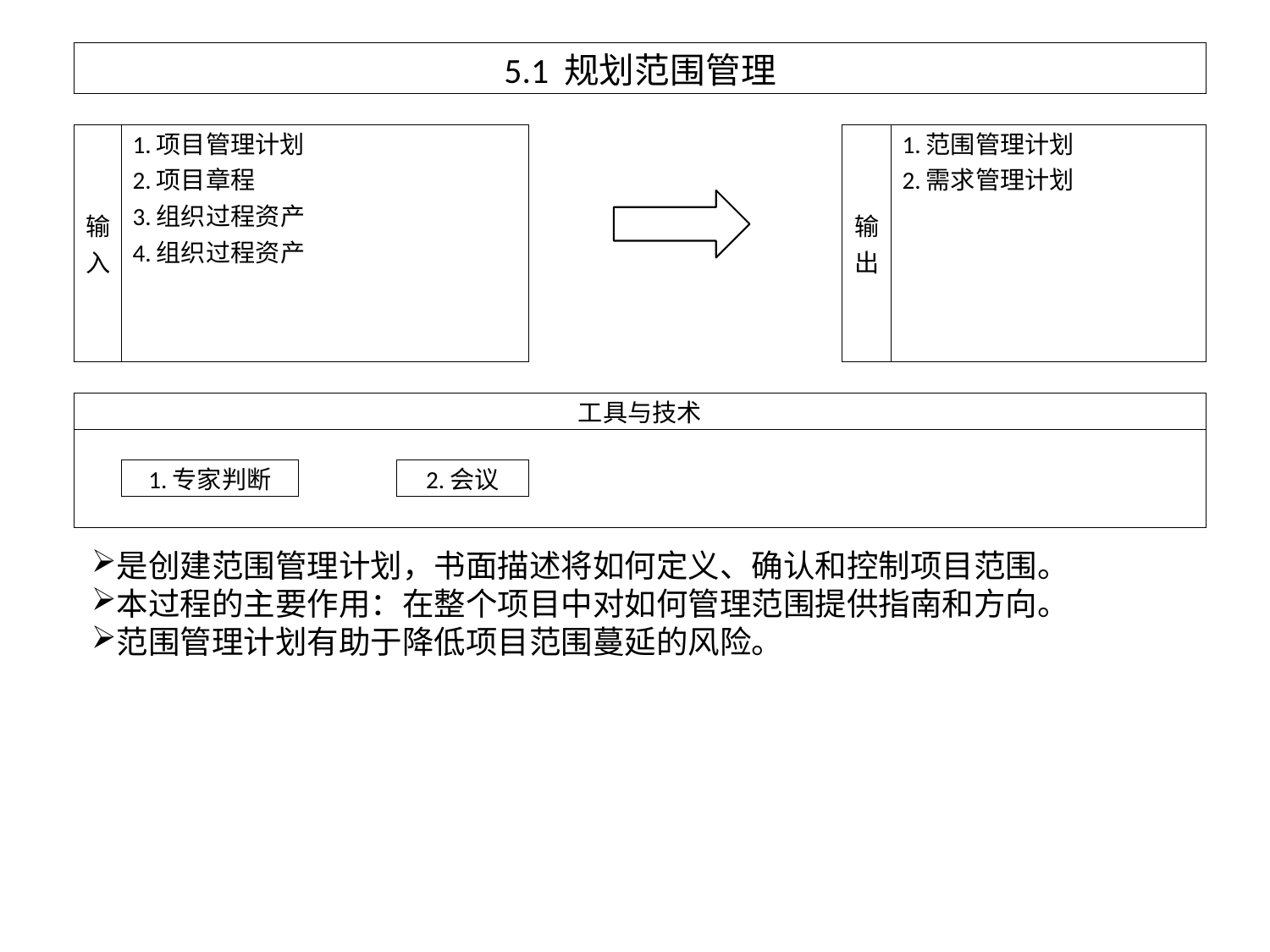

| 5.1 规划范围管理 |  |  |  |  |  |  |  |  |  |
| --- | --- | --- | --- | --- | --- | --- | --- | --- | --- |
|  |  |  |  |  |  |  |  |  |  |
| 输入 | 1.项目管理计划 |  |  |  |  | 输出 | 1.范围管理计划 |  |  |
|  | 2.项目章程 |  |  |  |  |  | 2.需求管理计划 |  |  |
|  | 3.组织过程资产 |  |  |  |  |  |  |  |  |
|  | 4.组织过程资产 |  |  |  |  |  |  |  |  |
|  |  |  |  |  |  |  |  |  |  |
|  |  |  |  |  |  |  |  |  |  |
|  |  |  |  |  |  |  |  |  |  |
|  |  |  |  |  |  |  |  |  |  |
| 工具与技术 |  |  |  |  |  |  |  |  |  |
|  |  |  |  |  |  |  |  |  |  |
|  | 1.专家判断 |  | 2.会议 |  |  |  |  |  |  |
|  |  |  |  |  |  |  |  |  |  |

是创建范围管理计划，书面描述将如何定义、确认和控制项目范围。
本过程的主要作用：在整个项目中对如何管理范围提供指南和方向。
范围管理计划有助于降低项目范围蔓延的风险。